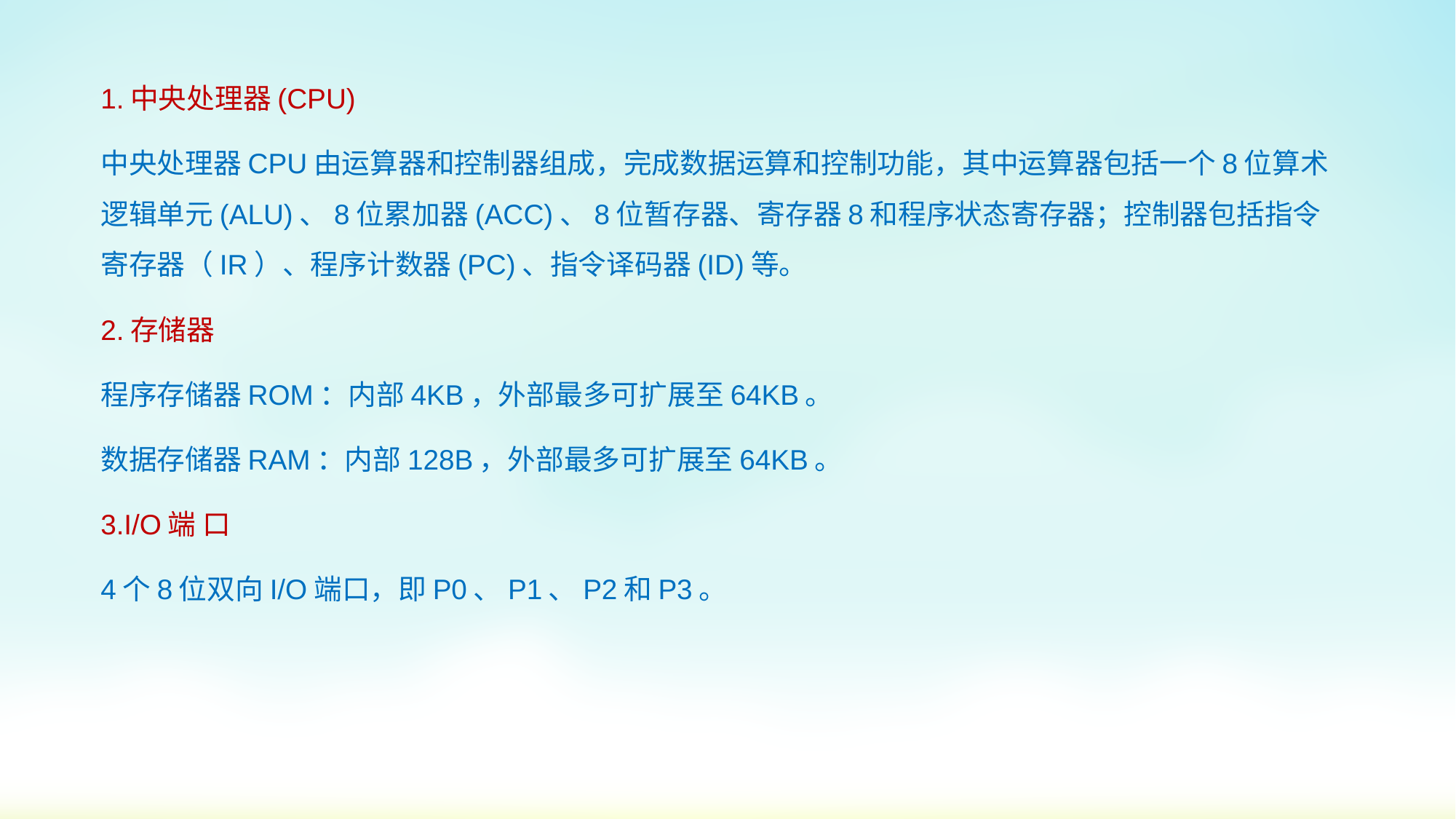

1.中央处理器(CPU)
中央处理器CPU由运算器和控制器组成，完成数据运算和控制功能，其中运算器包括一个8位算术逻辑单元(ALU)、8位累加器(ACC)、8位暂存器、寄存器8和程序状态寄存器；控制器包括指令寄存器（IR）、程序计数器(PC)、指令译码器(ID)等。
2.存储器
程序存储器ROM：内部4KB，外部最多可扩展至64KB。
数据存储器RAM：内部128B，外部最多可扩展至64KB。
3.I/O端 口
4个8位双向I/O端口，即P0、P1、P2和P3。